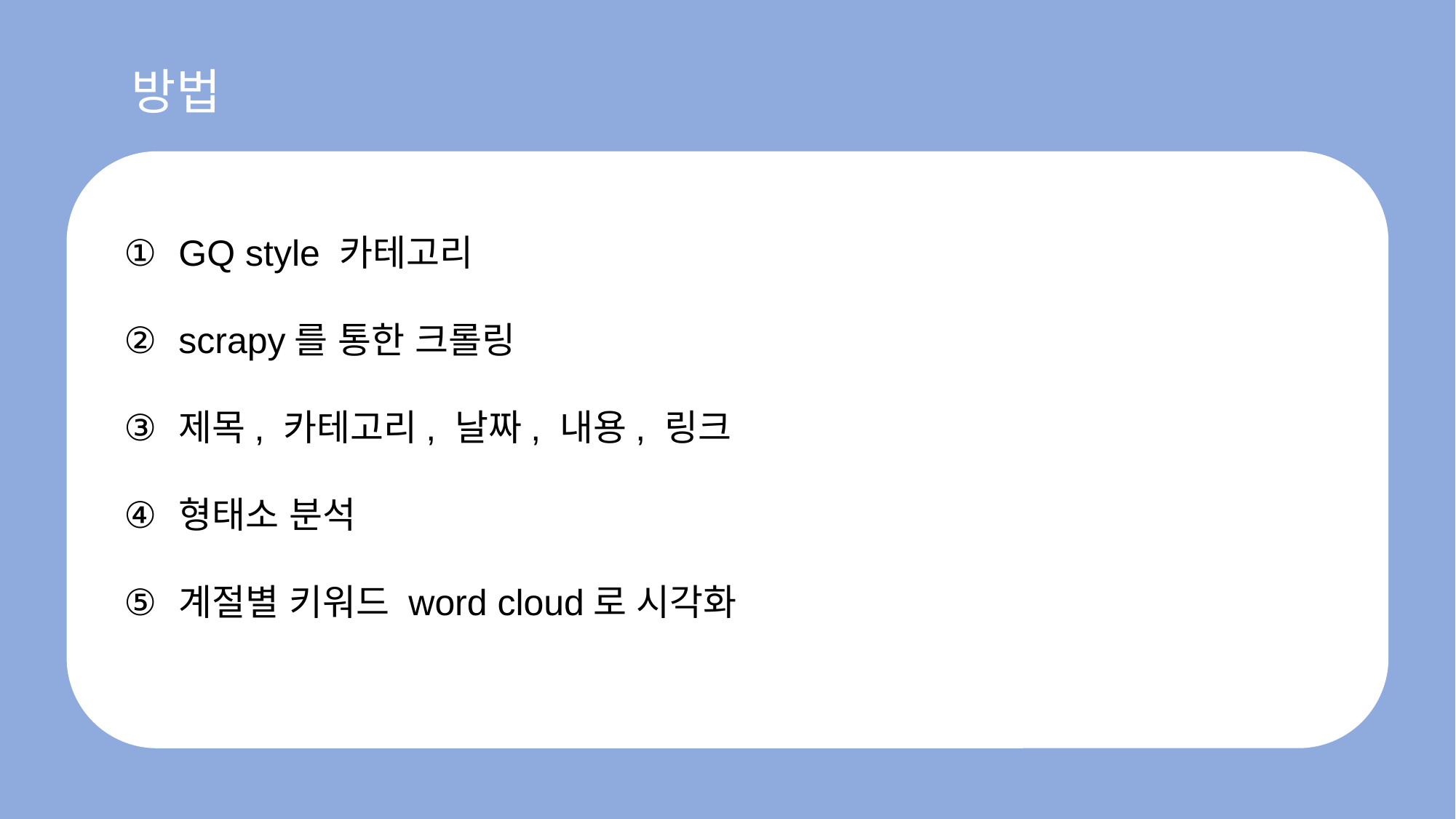

방법

GQ style 카테고리

scrapy를 통한 크롤링

제목, 카테고리, 날짜, 내용, 링크

형태소 분석

계절별 키워드 word cloud로 시각화